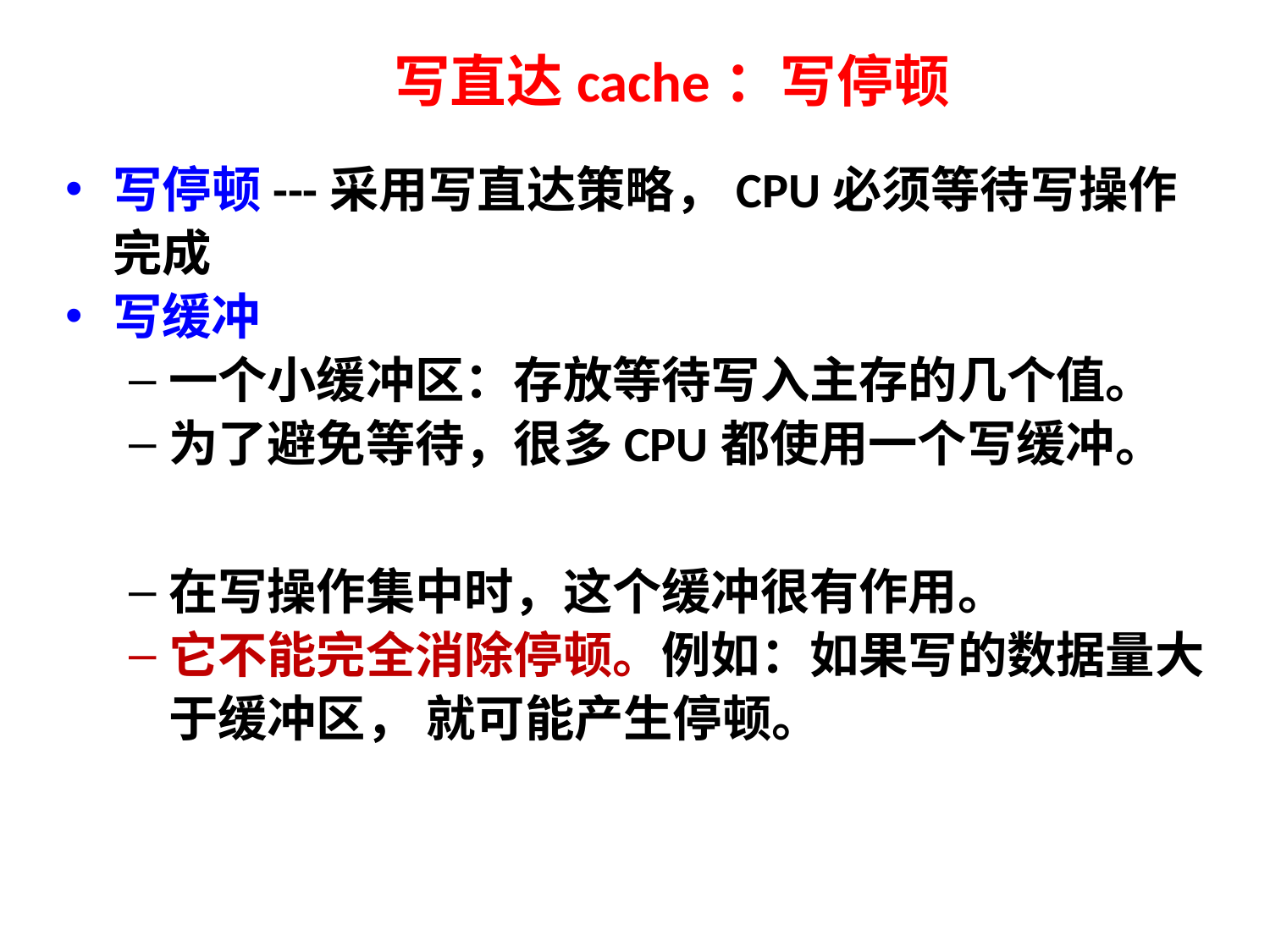

# 写直达cache：写停顿
写停顿---采用写直达策略，CPU必须等待写操作完成
写缓冲
一个小缓冲区：存放等待写入主存的几个值。
为了避免等待，很多CPU都使用一个写缓冲。

在写操作集中时，这个缓冲很有作用。
它不能完全消除停顿。例如：如果写的数据量大于缓冲区， 就可能产生停顿。

39